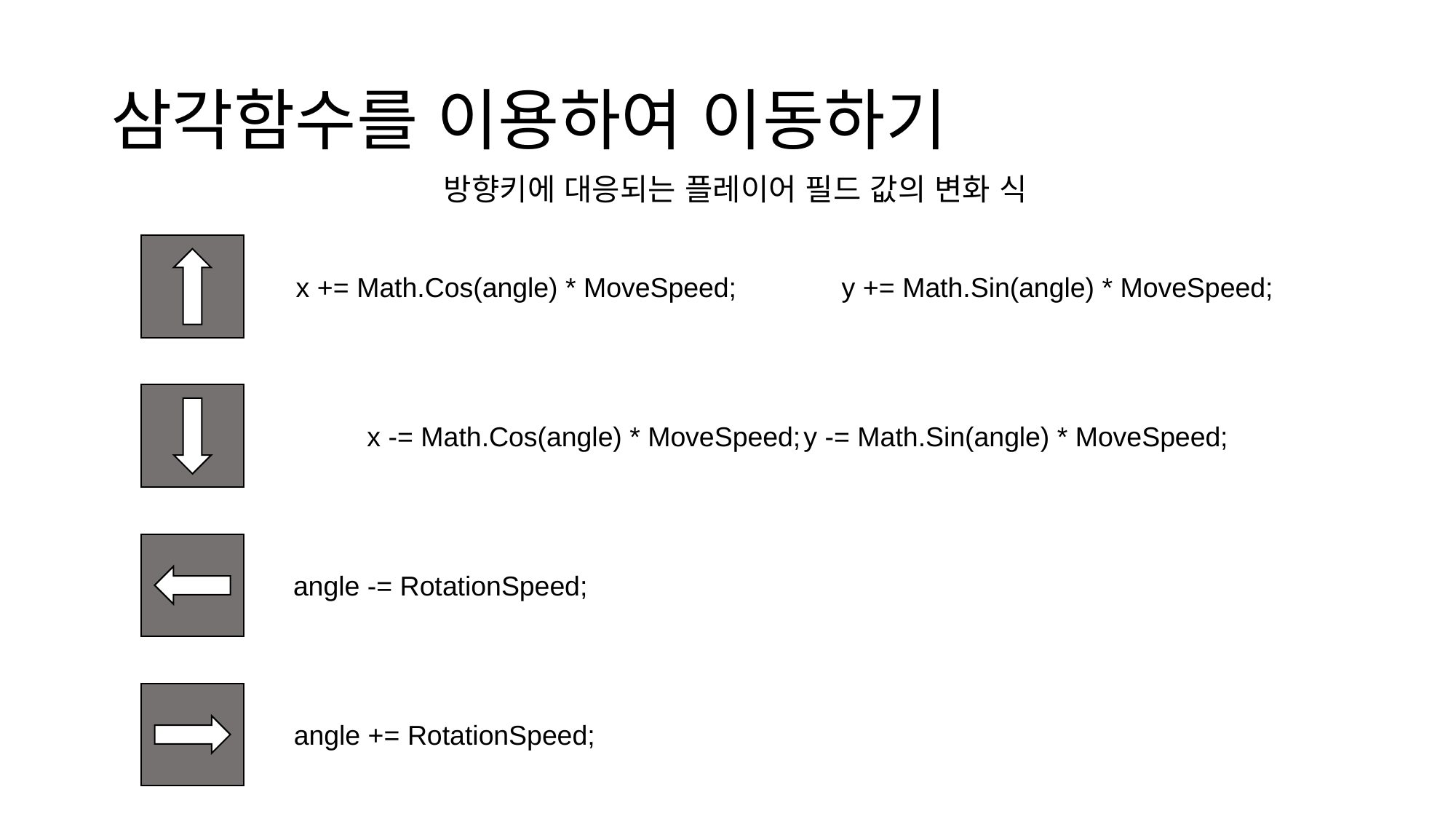

# 삼각함수를 이용하여 이동하기
방향키에 대응되는 플레이어 필드 값의 변화 식

x += Math.Cos(angle) * MoveSpeed;	y += Math.Sin(angle) * MoveSpeed;

x -= Math.Cos(angle) * MoveSpeed;	y -= Math.Sin(angle) * MoveSpeed;

angle -= RotationSpeed;

angle += RotationSpeed;